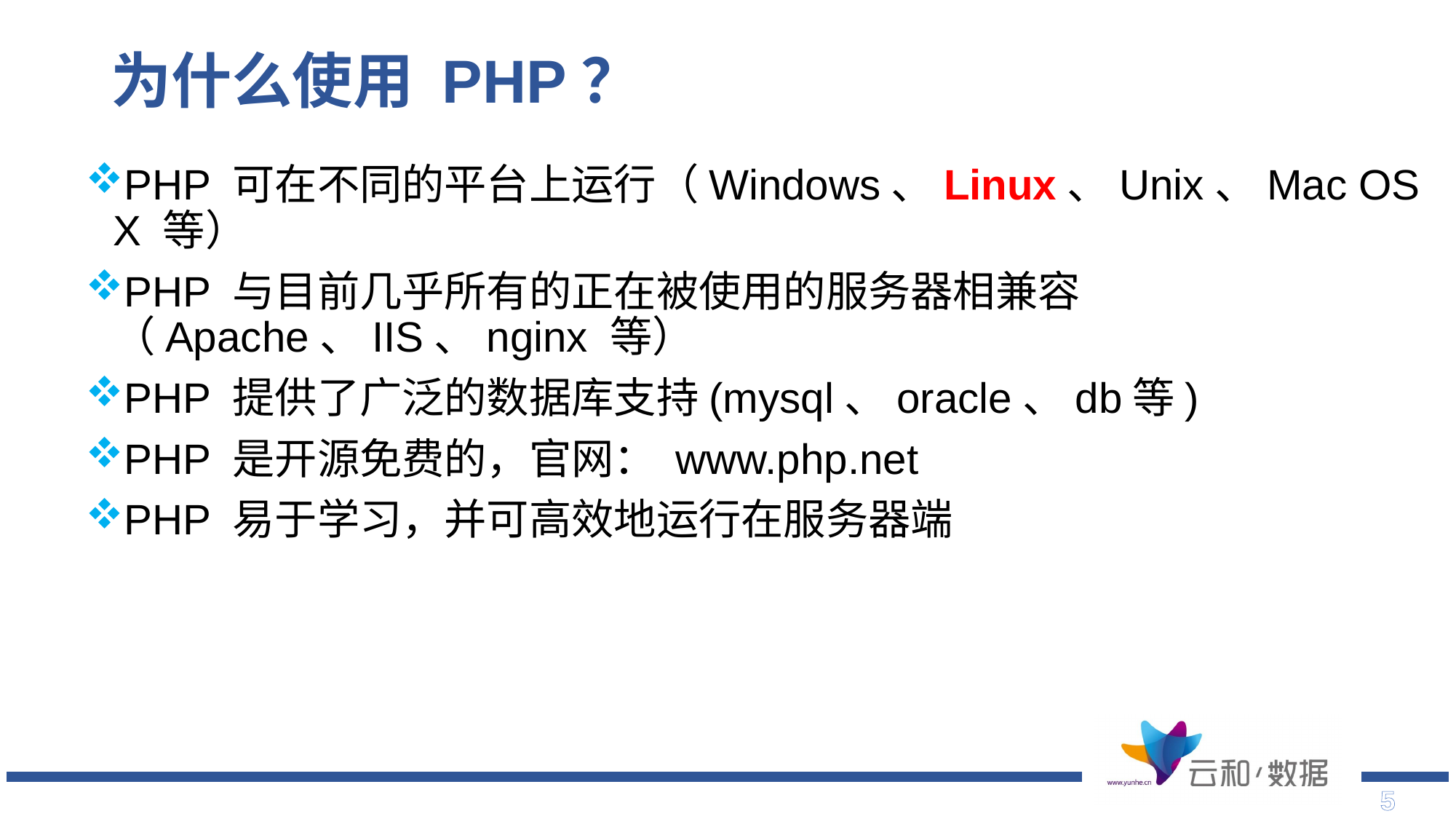

# 为什么使用 PHP？
PHP 可在不同的平台上运行（Windows、Linux、Unix、Mac OS X 等）
PHP 与目前几乎所有的正在被使用的服务器相兼容（Apache、IIS、nginx 等）
PHP 提供了广泛的数据库支持(mysql、oracle、db等)
PHP 是开源免费的，官网： www.php.net
PHP 易于学习，并可高效地运行在服务器端